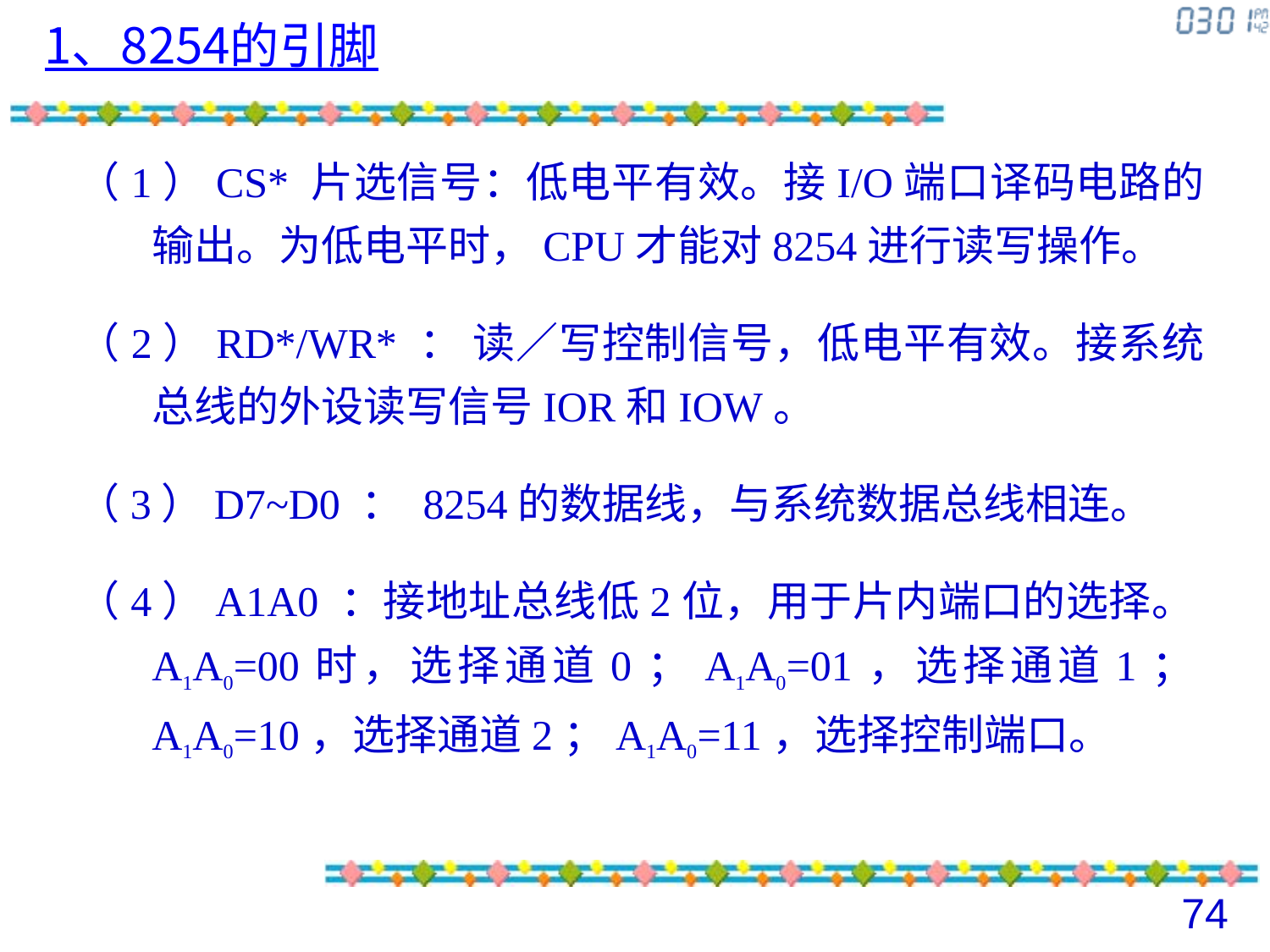

# 1、8254的引脚
（1）CS* 片选信号：低电平有效。接I/O端口译码电路的输出。为低电平时，CPU才能对8254进行读写操作。
（2）RD*/WR* ： 读／写控制信号，低电平有效。接系统总线的外设读写信号IOR和IOW。
（3）D7~D0 ： 8254的数据线，与系统数据总线相连。
（4）A1A0 ：接地址总线低2位，用于片内端口的选择。A1A0=00时，选择通道0；A1A0=01，选择通道1；A1A0=10，选择通道2；A1A0=11，选择控制端口。